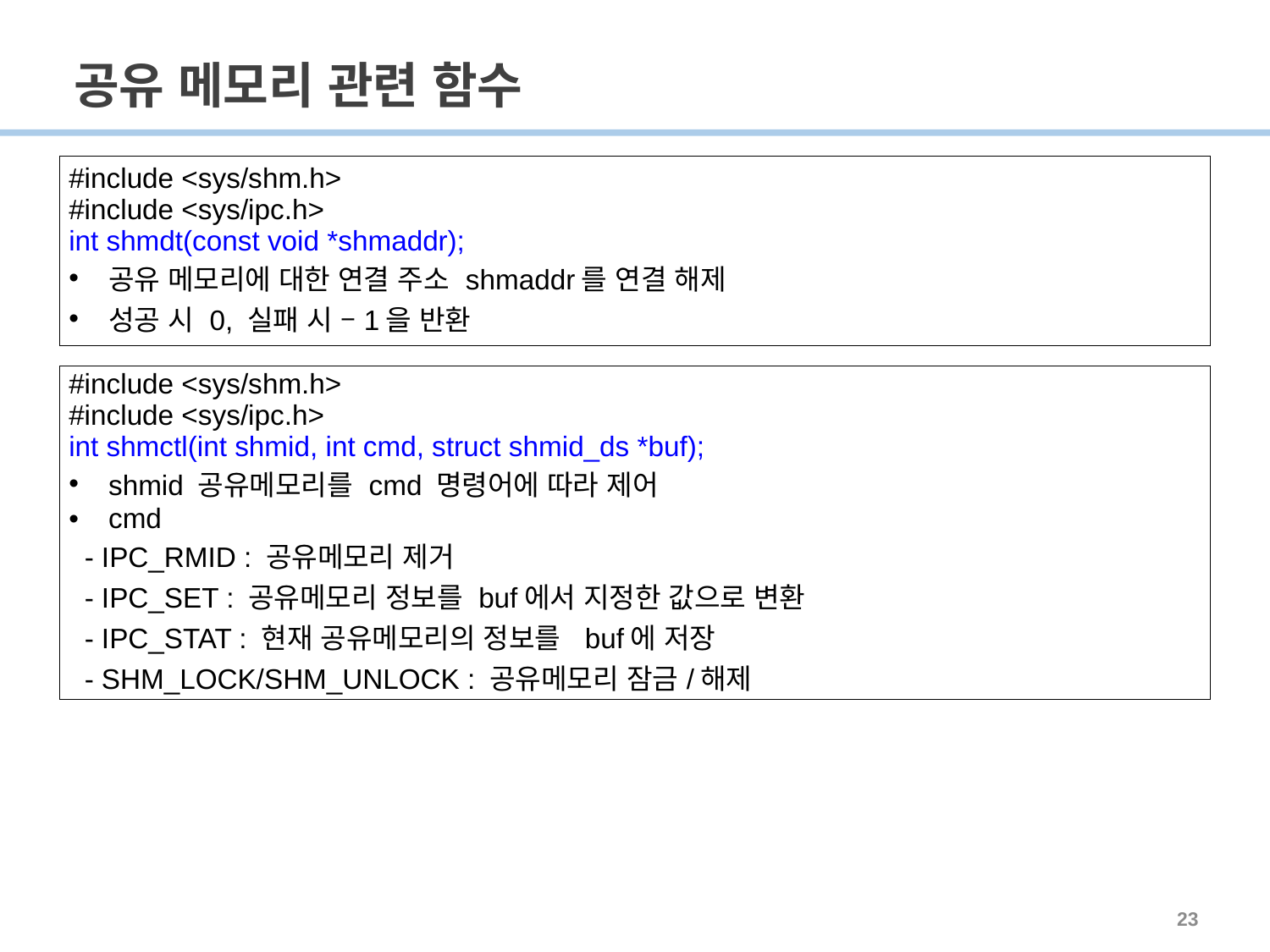

# 공유 메모리 관련 함수
| #include <sys/shm.h> #include <sys/ipc.h> int shmdt(const void \*shmaddr); 공유 메모리에 대한 연결 주소 shmaddr를 연결 해제 성공 시 0, 실패 시 –1을 반환 |
| --- |
| #include <sys/shm.h> #include <sys/ipc.h> int shmctl(int shmid, int cmd, struct shmid\_ds \*buf); shmid 공유메모리를 cmd 명령어에 따라 제어 cmd - IPC\_RMID : 공유메모리 제거 - IPC\_SET : 공유메모리 정보를 buf에서 지정한 값으로 변환 - IPC\_STAT : 현재 공유메모리의 정보를 buf에 저장 - SHM\_LOCK/SHM\_UNLOCK : 공유메모리 잠금/해제 |
| --- |
23